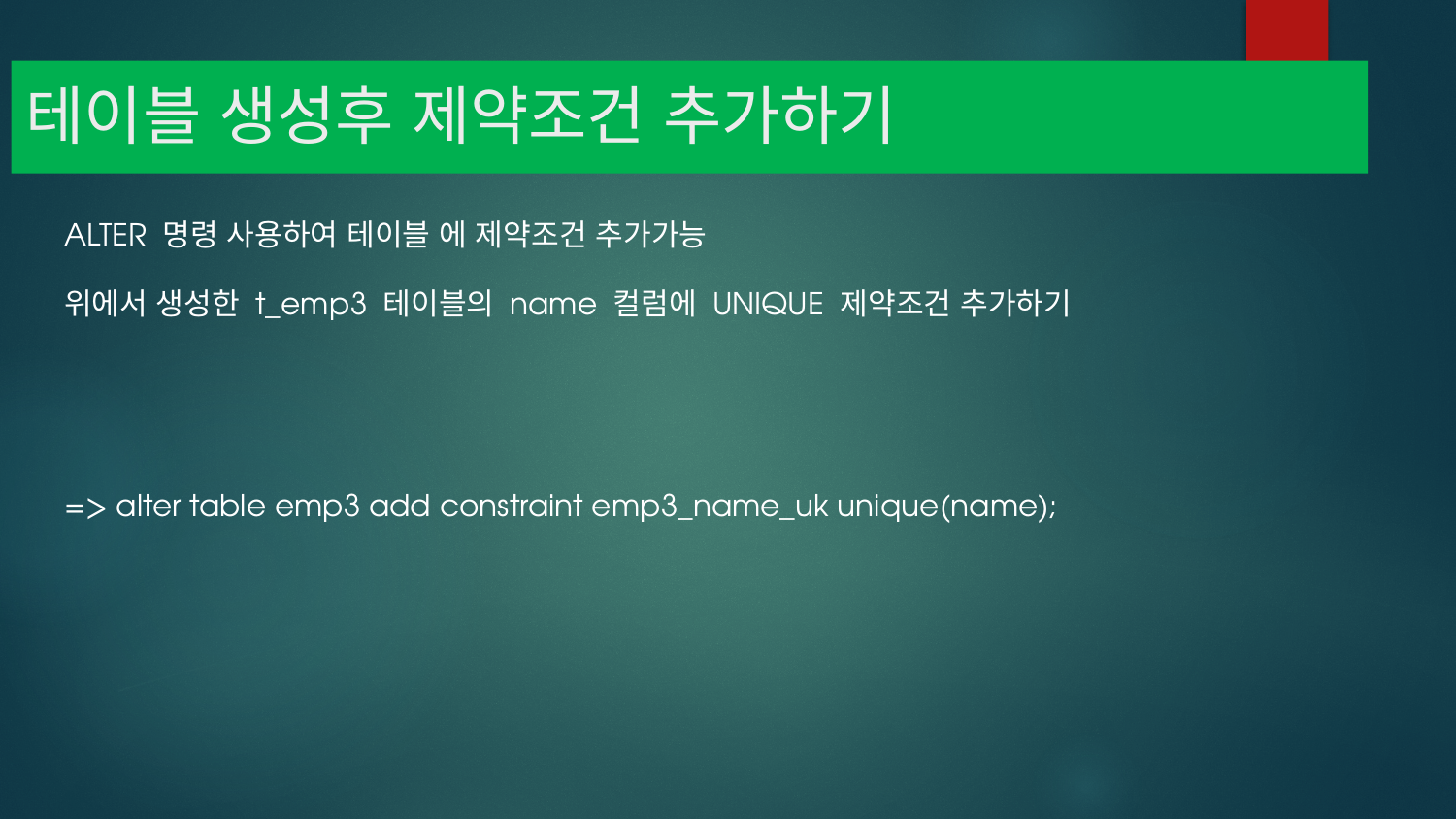

# 테이블 생성후 제약조건 추가하기
ALTER 명령 사용하여 테이블 에 제약조건 추가가능
위에서 생성한 t_emp3 테이블의 name 컬럼에 UNIQUE 제약조건 추가하기

=> alter table emp3 add constraint emp3_name_uk unique(name);